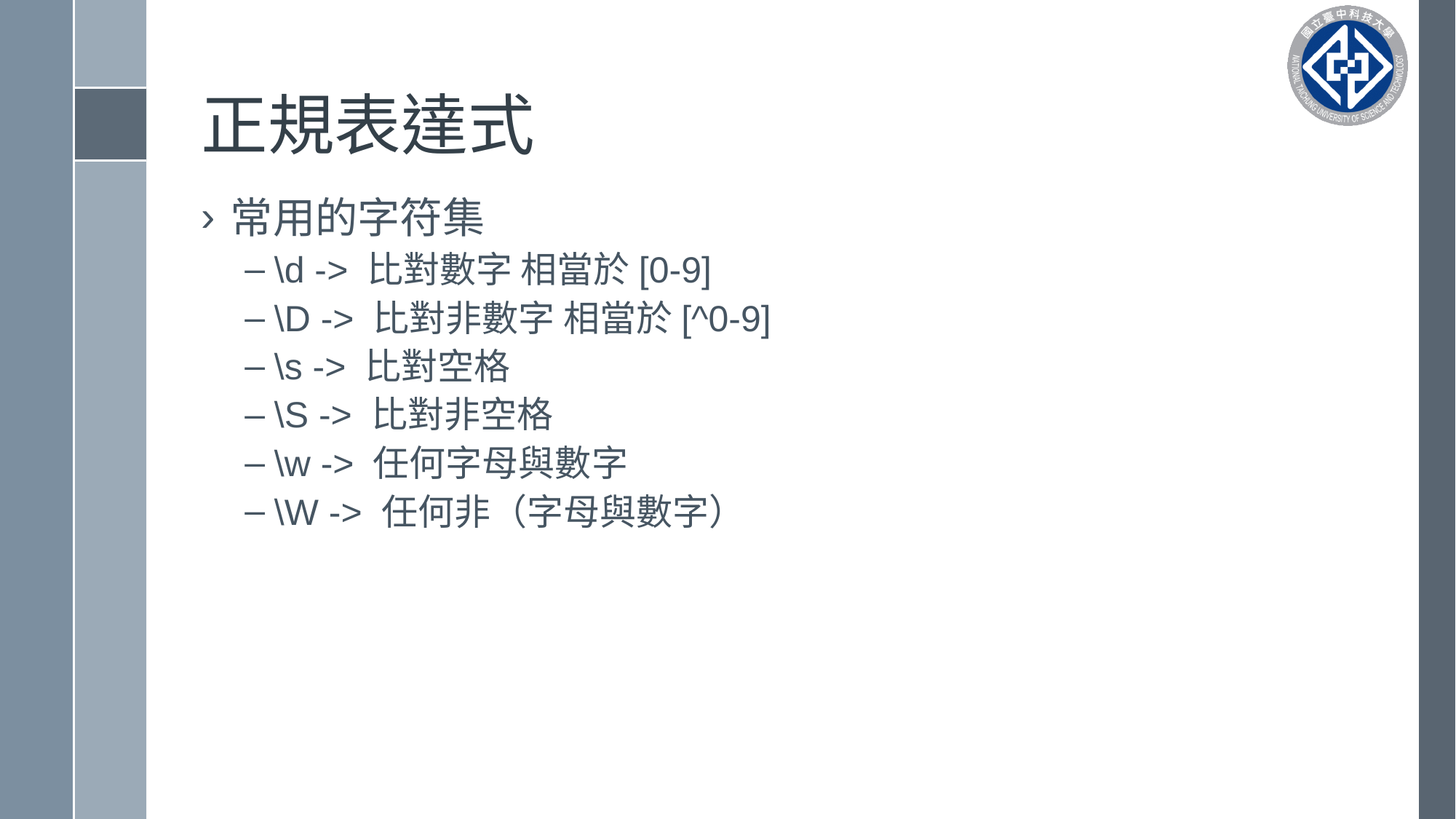

# 正規表達式
常用的字符集
\d -> 比對數字 相當於[0-9]
\D -> 比對非數字 相當於[^0-9]
\s -> 比對空格
\S -> 比對非空格
\w -> 任何字母與數字
\W -> 任何非（字母與數字）